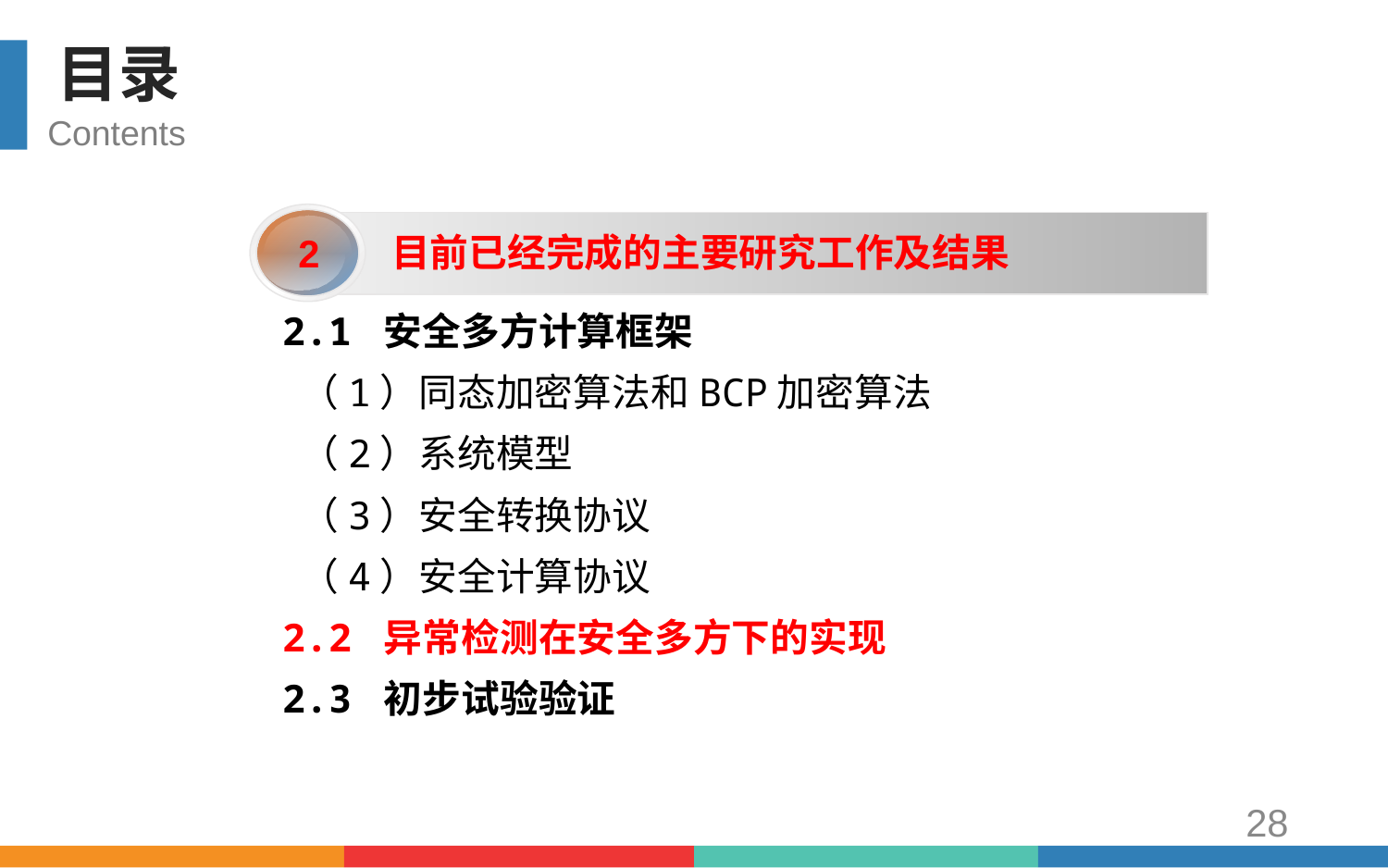

目录

Contents

2
目前已经完成的主要研究工作及结果
2.1 安全多方计算框架
 （1）同态加密算法和BCP加密算法
 （2）系统模型
 （3）安全转换协议
 （4）安全计算协议
2.2 异常检测在安全多方下的实现
2.3 初步试验验证

28